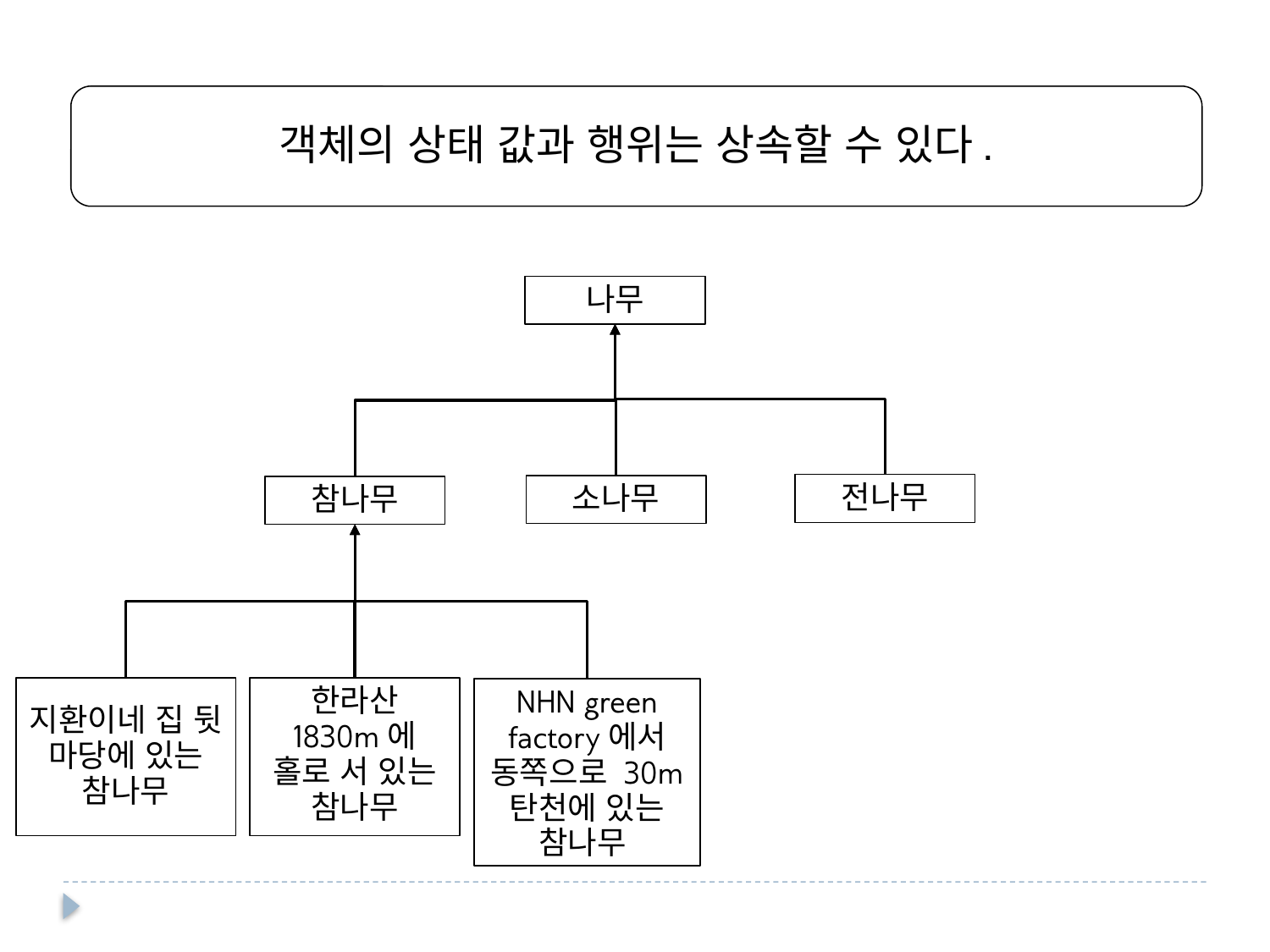

객체의 상태 값과 행위는 상속할 수 있다.
나무
전나무
소나무
참나무
지환이네 집 뒷 마당에 있는 참나무
한라산 1830m에 홀로 서 있는 참나무
NHN green factory에서 동쪽으로 30m 탄천에 있는 참나무